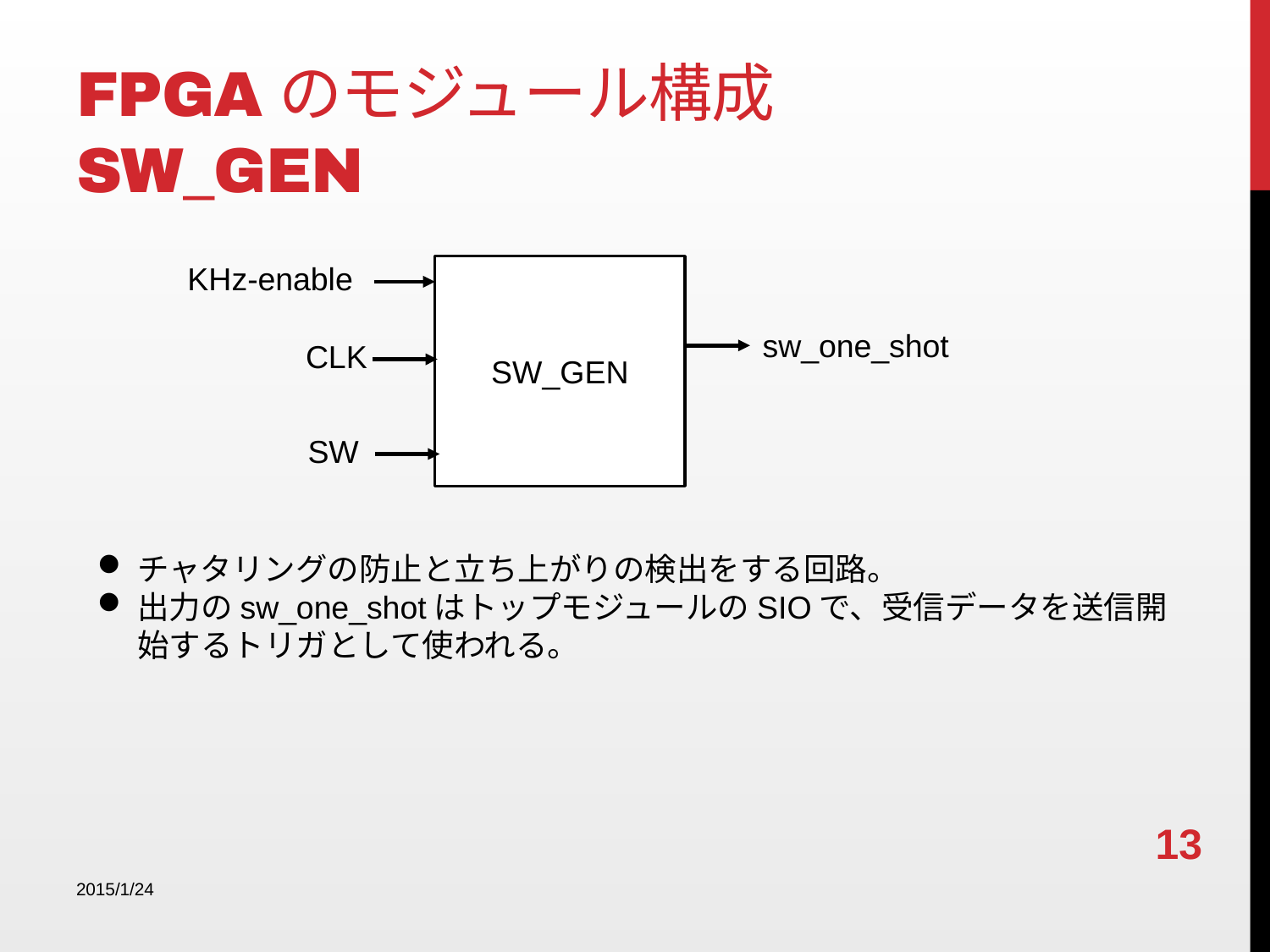

# FPGAのモジュール構成 SW_GEN
KHz-enable
SW_GEN
sw_one_shot
CLK
SW
チャタリングの防止と立ち上がりの検出をする回路。
出力のsw_one_shotはトップモジュールのSIOで、受信データを送信開始するトリガとして使われる。
13
2015/1/24